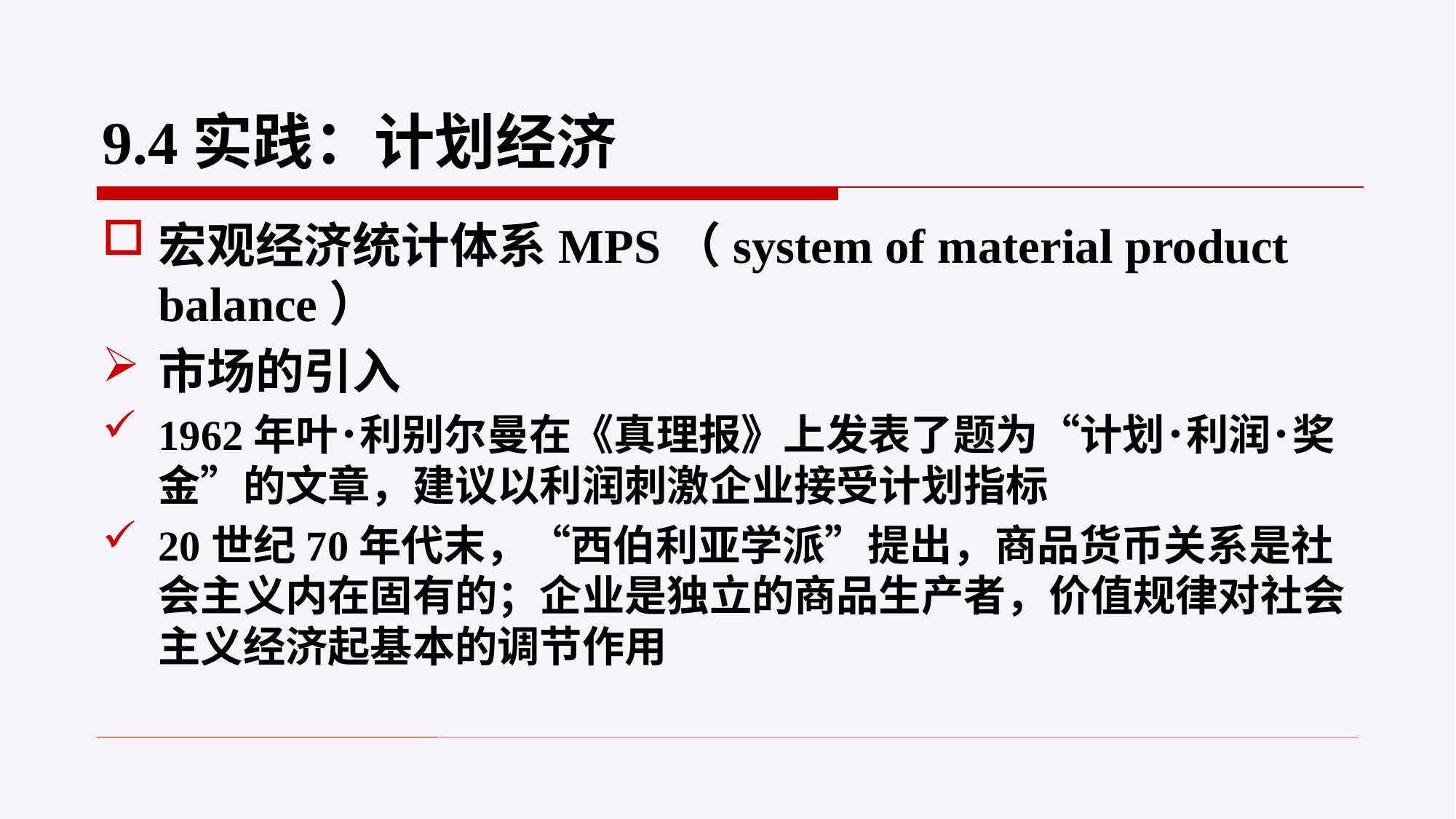

# 9.4实践：计划经济
宏观经济统计体系MPS（system of material product balance）
市场的引入
1962年叶･利别尔曼在《真理报》上发表了题为“计划･利润･奖金”的文章，建议以利润刺激企业接受计划指标
20世纪70年代末，“西伯利亚学派”提出，商品货币关系是社会主义内在固有的；企业是独立的商品生产者，价值规律对社会主义经济起基本的调节作用